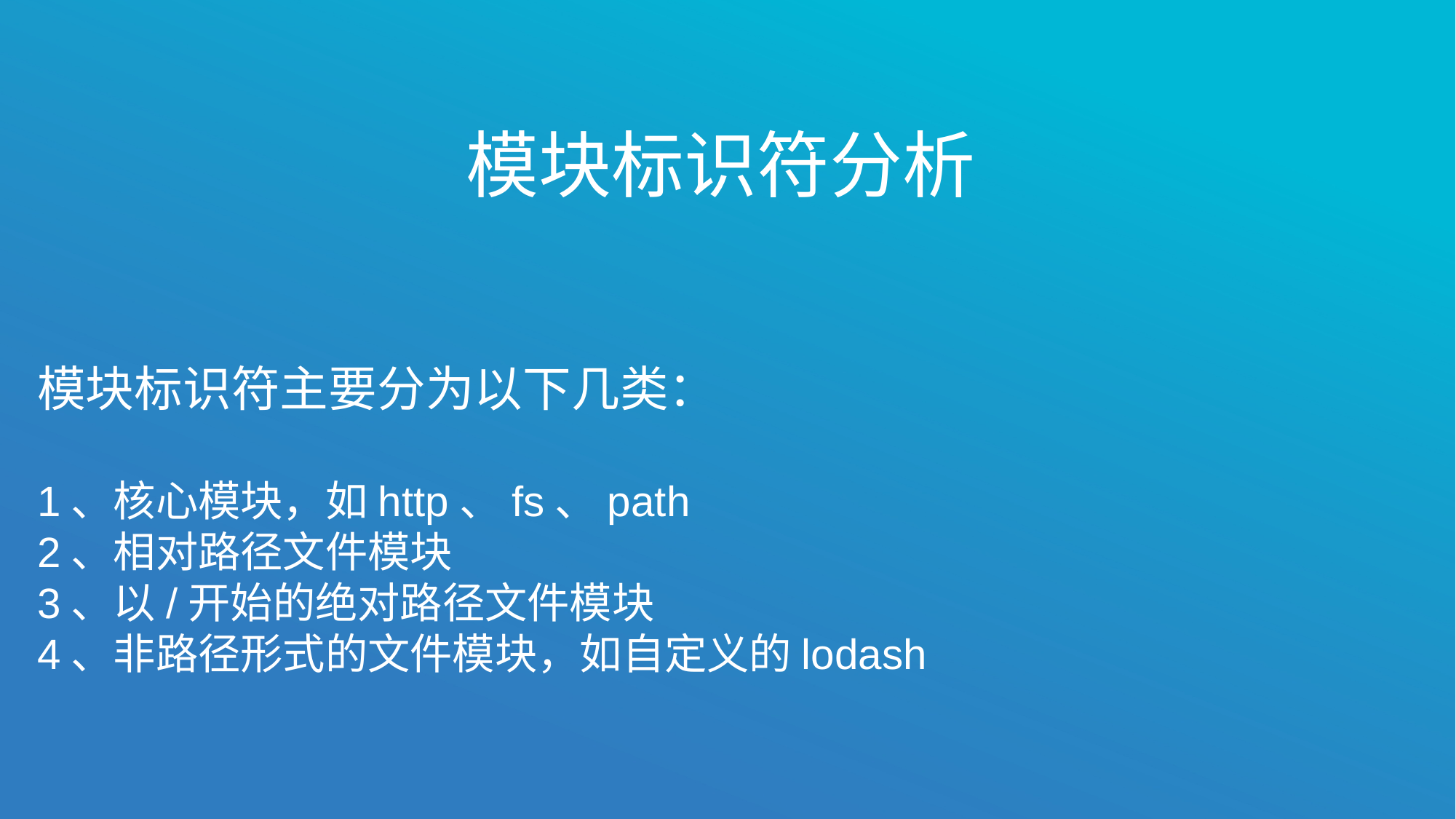

# 模块标识符分析
模块标识符主要分为以下几类：

1、核心模块，如http、fs、path
2、相对路径文件模块
3、以/开始的绝对路径文件模块
4、非路径形式的文件模块，如自定义的lodash